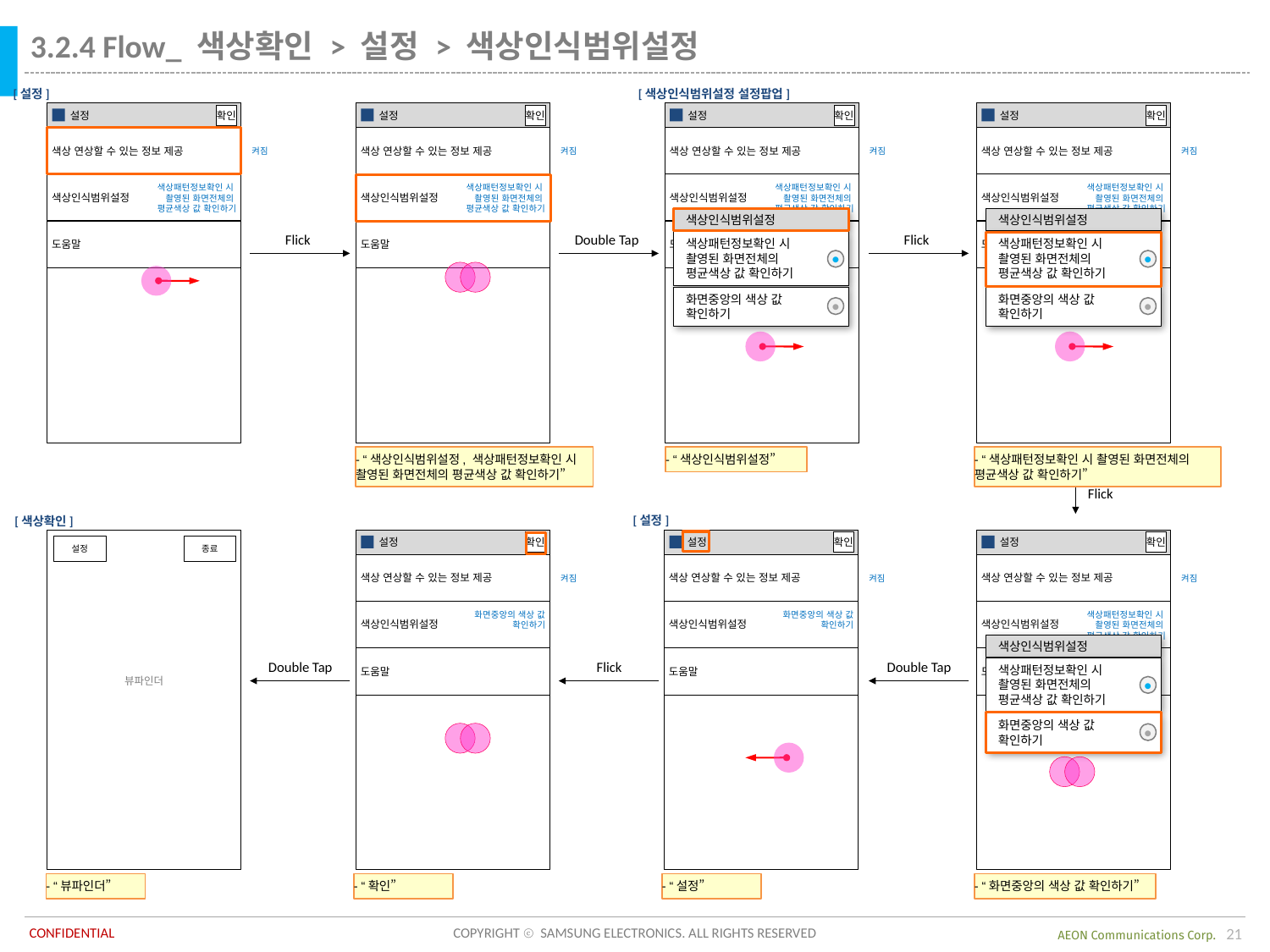

3.2.4 Flow_ 색상확인 > 설정 > 색상인식범위설정
[설정]
[색상인식범위설정 설정팝업]

         설정
확인

색상 연상할 수 있는 정보 제공
켜짐
색상인식범위설정
색상패턴정보확인 시
촬영된 화면전체의
평균색상 값 확인하기
도움말

         설정
확인

색상 연상할 수 있는 정보 제공
켜짐
색상인식범위설정
색상패턴정보확인 시
촬영된 화면전체의
평균색상 값 확인하기
도움말

         설정
확인

색상 연상할 수 있는 정보 제공
켜짐
색상인식범위설정
색상패턴정보확인 시
촬영된 화면전체의
평균색상 값 확인하기
도움말

         설정
확인

색상 연상할 수 있는 정보 제공
켜짐
색상인식범위설정
색상패턴정보확인 시
촬영된 화면전체의
평균색상 값 확인하기
도움말

색상인식범위설정
색상패턴정보확인 시
촬영된 화면전체의
평균색상 값 확인하기
●
화면중앙의 색상 값
확인하기
●
색상인식범위설정
색상패턴정보확인 시
촬영된 화면전체의
평균색상 값 확인하기
●
화면중앙의 색상 값
확인하기
●

Flick
Double Tap
Flick

- “색상인식범위설정, 색상패턴정보확인 시
촬영된 화면전체의 평균색상 값 확인하기”
- “색상인식범위설정”
- “색상패턴정보확인 시 촬영된 화면전체의 평균색상 값 확인하기”
Flick
[설정]
[색상확인]

         설정
확인

색상 연상할 수 있는 정보 제공
켜짐
색상인식범위설정
화면중앙의 색상 값
확인하기
도움말

         설정
확인

색상 연상할 수 있는 정보 제공
켜짐
색상인식범위설정
화면중앙의 색상 값
확인하기
도움말

         설정
확인

색상 연상할 수 있는 정보 제공
켜짐
색상인식범위설정
색상패턴정보확인 시
촬영된 화면전체의
평균색상 값 확인하기
도움말
뷰파인더

설정
종료

색상인식범위설정
색상패턴정보확인 시
촬영된 화면전체의
평균색상 값 확인하기
●
화면중앙의 색상 값
확인하기
●
Double Tap
Flick
Double Tap

- “뷰파인더”
- “확인”
- “설정”
- “화면중앙의 색상 값 확인하기”
21